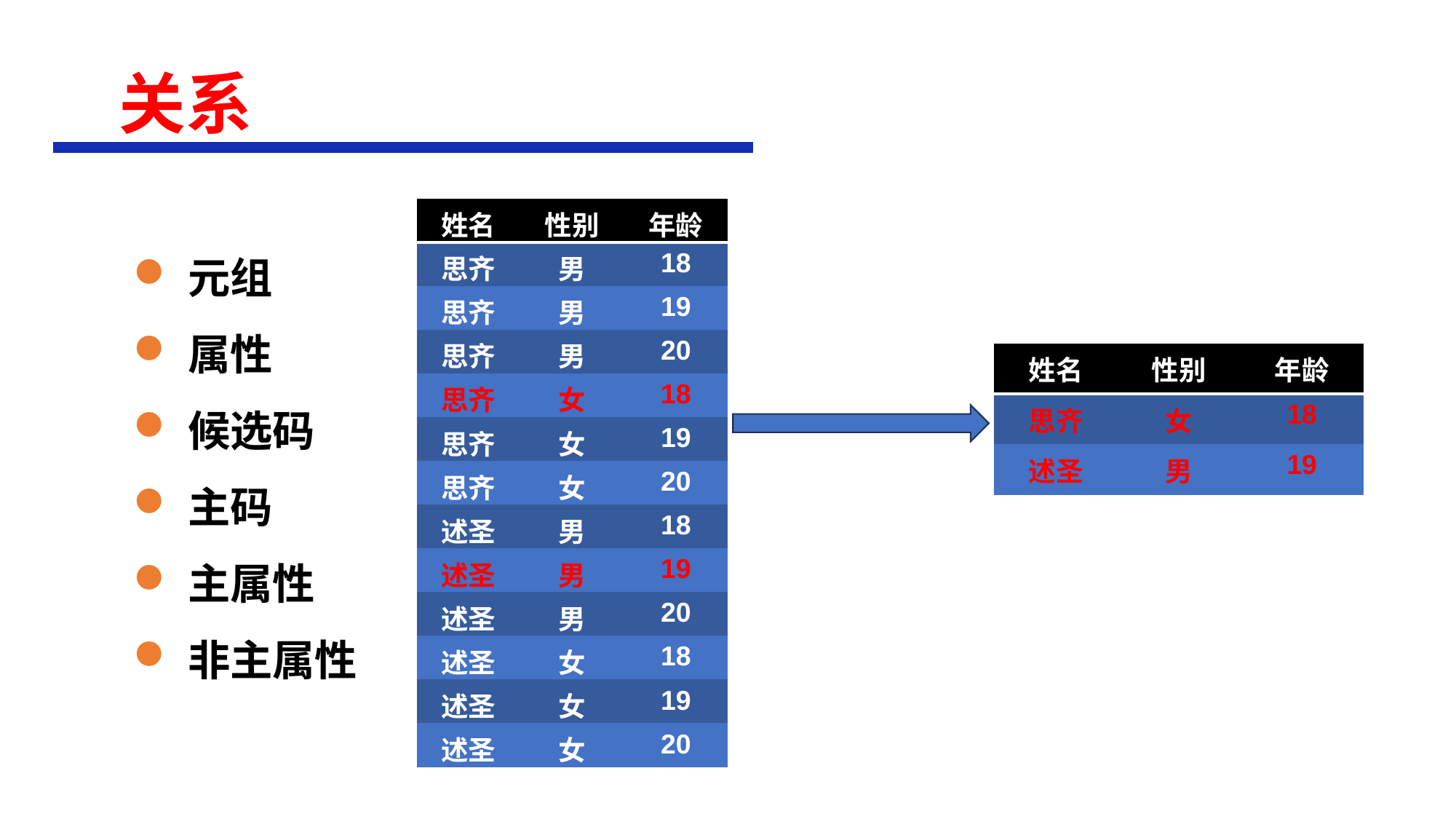

# 关系
| 姓名 | 性别 | 年龄 |
| --- | --- | --- |
| 思齐 | 男 | 18 |
| 思齐 | 男 | 19 |
| 思齐 | 男 | 20 |
| 思齐 | 女 | 18 |
| 思齐 | 女 | 19 |
| 思齐 | 女 | 20 |
| 述圣 | 男 | 18 |
| 述圣 | 男 | 19 |
| 述圣 | 男 | 20 |
| 述圣 | 女 | 18 |
| 述圣 | 女 | 19 |
| 述圣 | 女 | 20 |
元组
属性
候选码
主码
主属性
非主属性
| 姓名 | 性别 | 年龄 |
| --- | --- | --- |
| 思齐 | 女 | 18 |
| 述圣 | 男 | 19 |